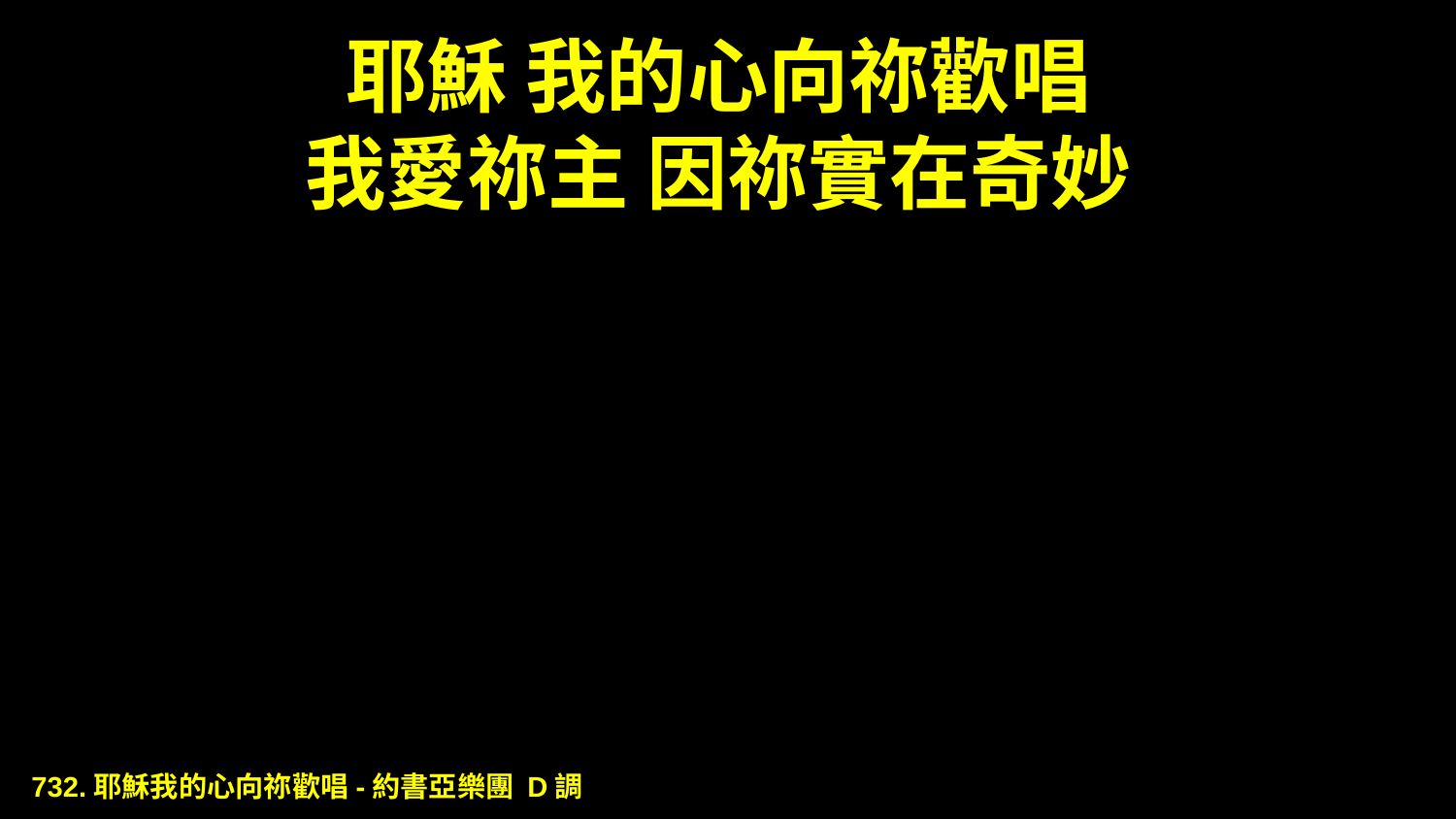

# 耶穌 我的心向祢歡唱 我愛祢主 因祢實在奇妙
732.耶穌我的心向祢歡唱-約書亞樂團 D調